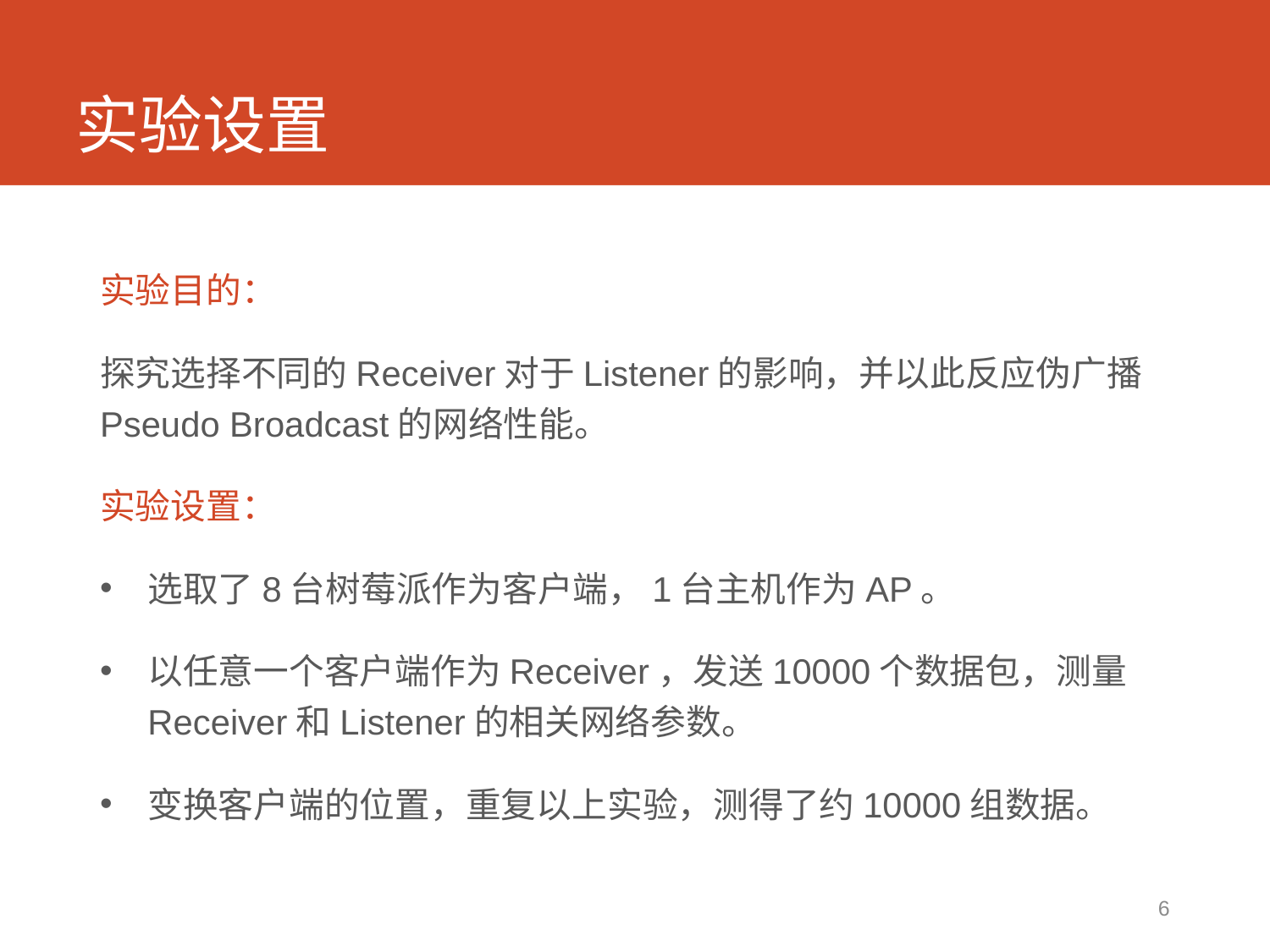

# 实验设置
实验目的：
探究选择不同的Receiver对于Listener的影响，并以此反应伪广播Pseudo Broadcast的网络性能。
实验设置：
选取了8台树莓派作为客户端，1台主机作为AP。
以任意一个客户端作为Receiver，发送10000个数据包，测量Receiver和Listener的相关网络参数。
变换客户端的位置，重复以上实验，测得了约10000组数据。
6